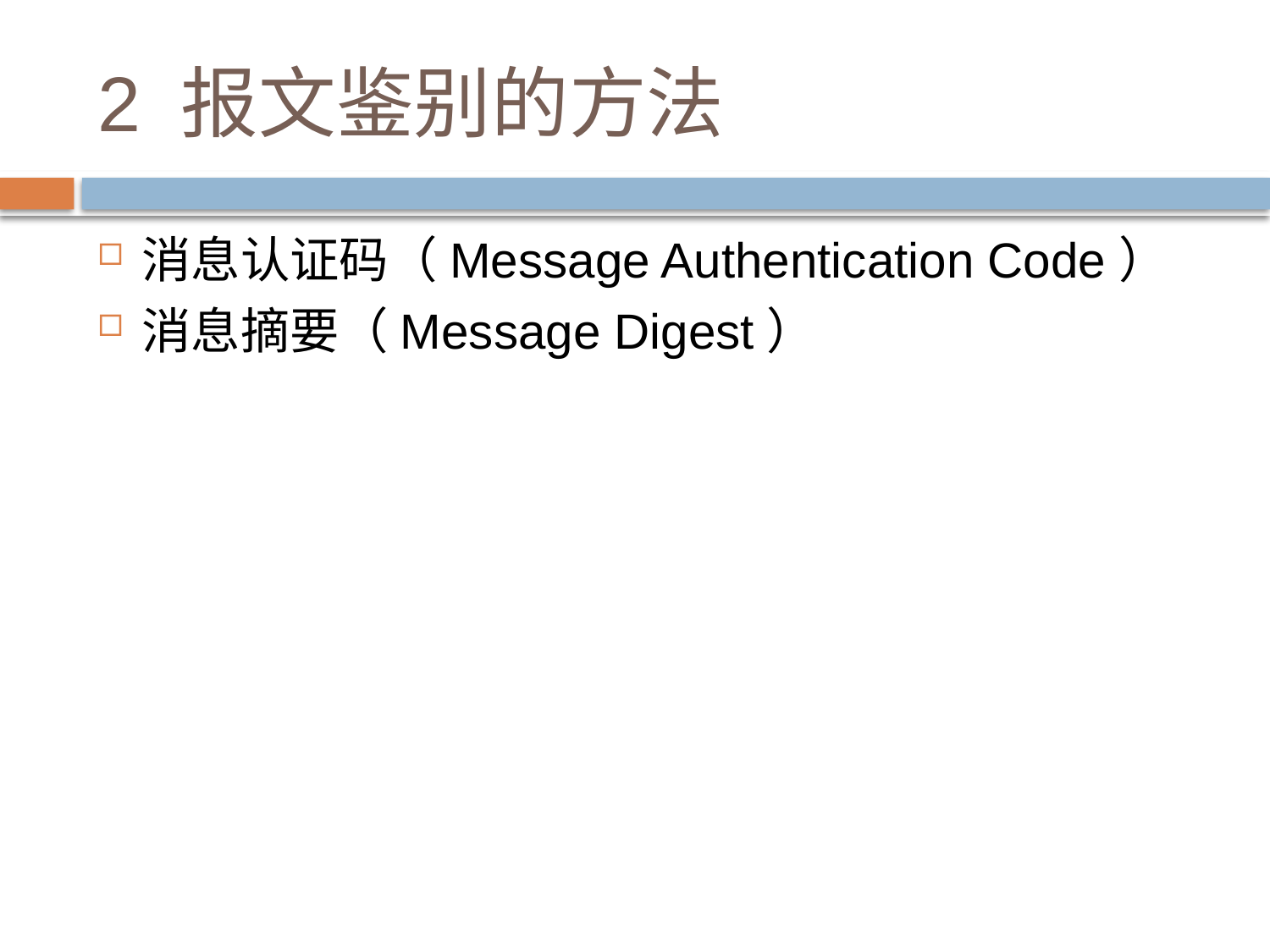

# 2 报文鉴别的方法
消息认证码（Message Authentication Code）
消息摘要（Message Digest）